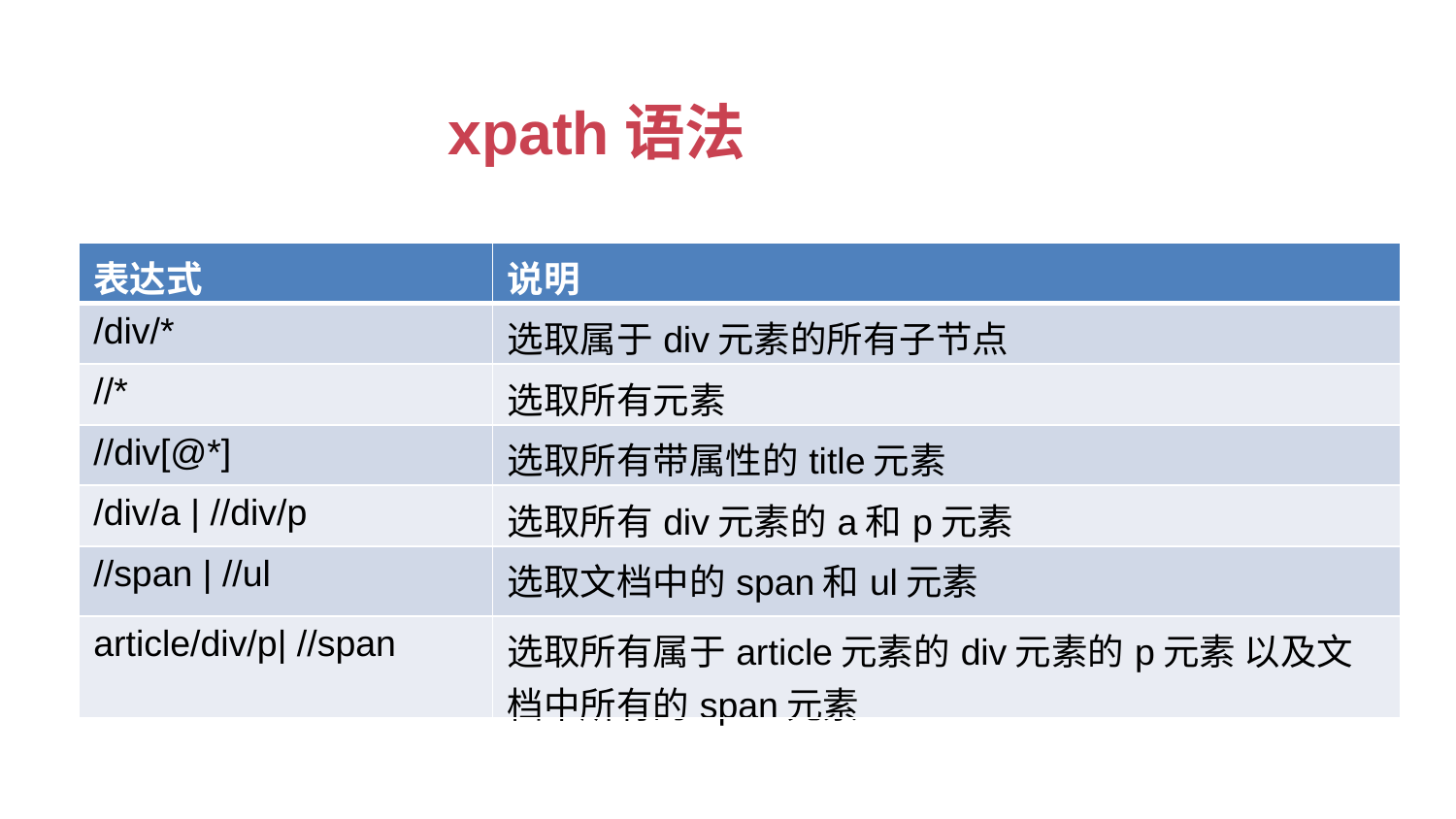

xpath语法
| 表达式 | 说明 |
| --- | --- |
| /div/\* | 选取属于div元素的所有子节点 |
| //\* | 选取所有元素 |
| //div[@\*] | 选取所有带属性的title元素 |
| /div/a | //div/p | 选取所有div元素的a和p元素 |
| //span | //ul | 选取文档中的span和ul元素 |
| article/div/p| //span | 选取所有属于article元素的div元素的p元素 以及文档中所有的span元素 |